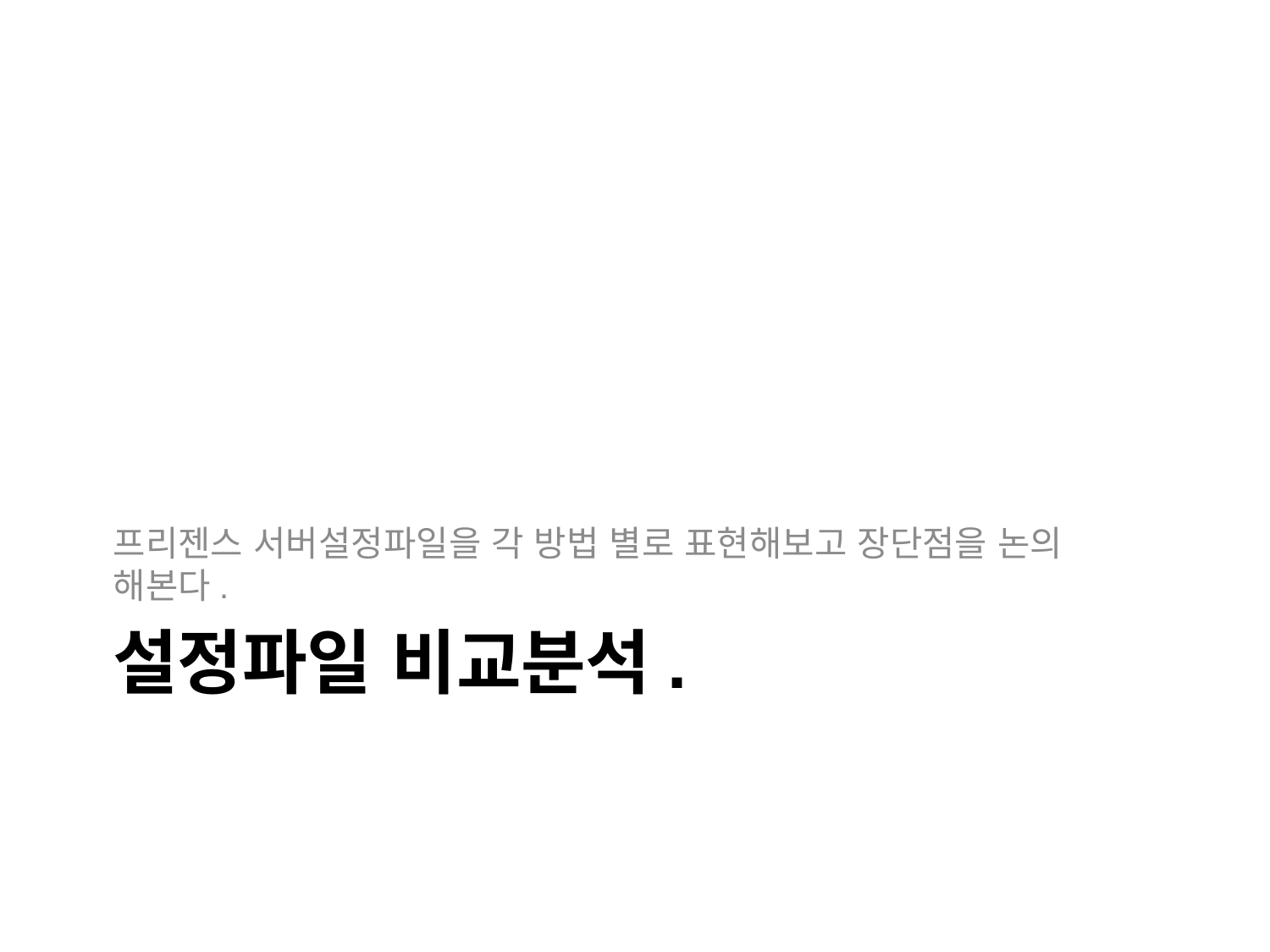

프리젠스 서버설정파일을 각 방법 별로 표현해보고 장단점을 논의 해본다.
# 설정파일 비교분석.